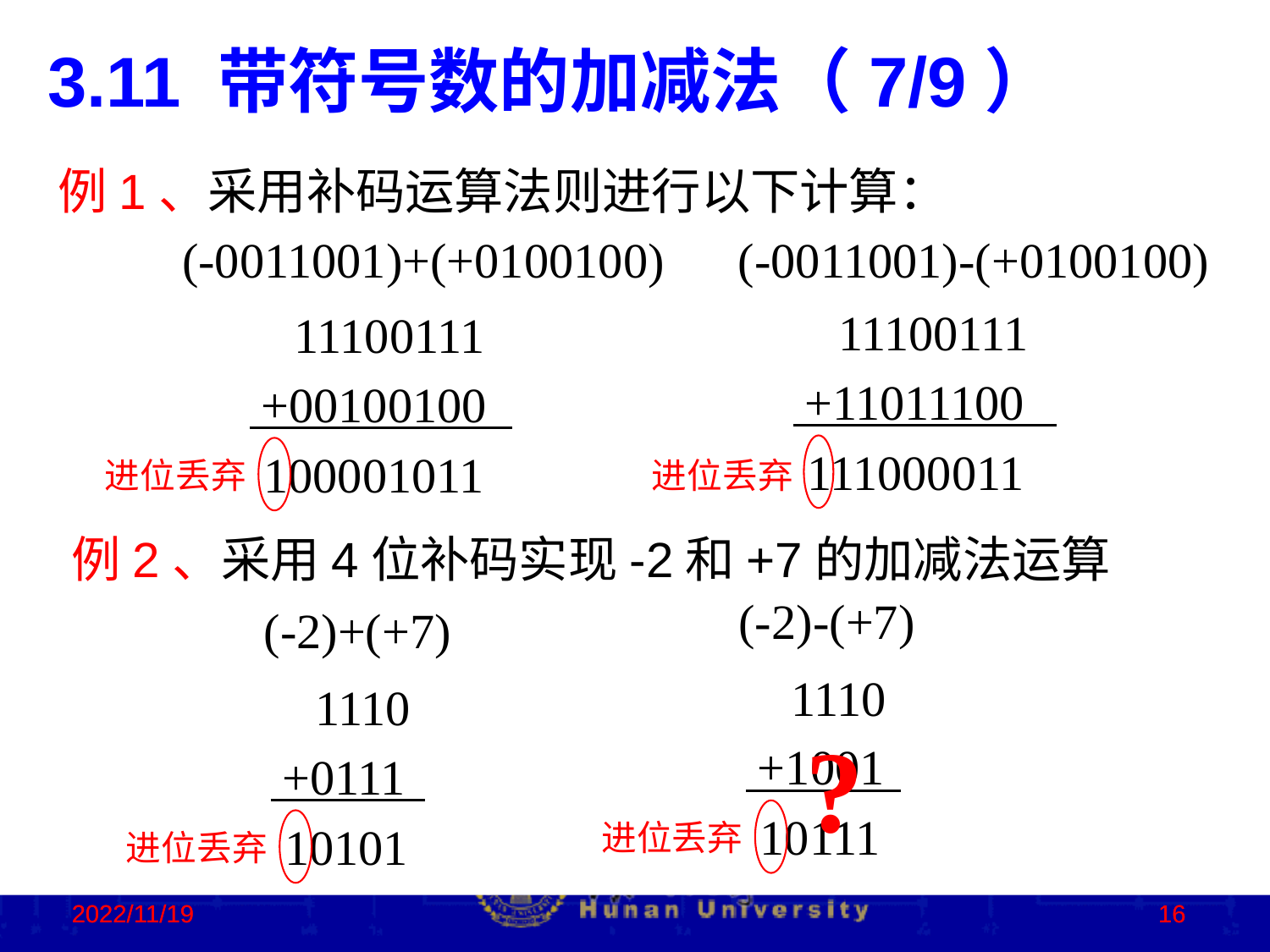

3.11 带符号数的加减法（7/9）
例1、采用补码运算法则进行以下计算：
         (-0011001)+(+0100100)      (-0011001)-(+0100100)
11100111
+11011100
 111000011
11100111
+00100100
 100001011

进位丢弃
进位丢弃
例2、采用4位补码实现-2和+7的加减法运算
(-2)-(+7)
(-2)+(+7)
1110
+1001
 10111
1110
+0111
 10101
?

进位丢弃

进位丢弃
2022/11/19
2022/11/19
16
16